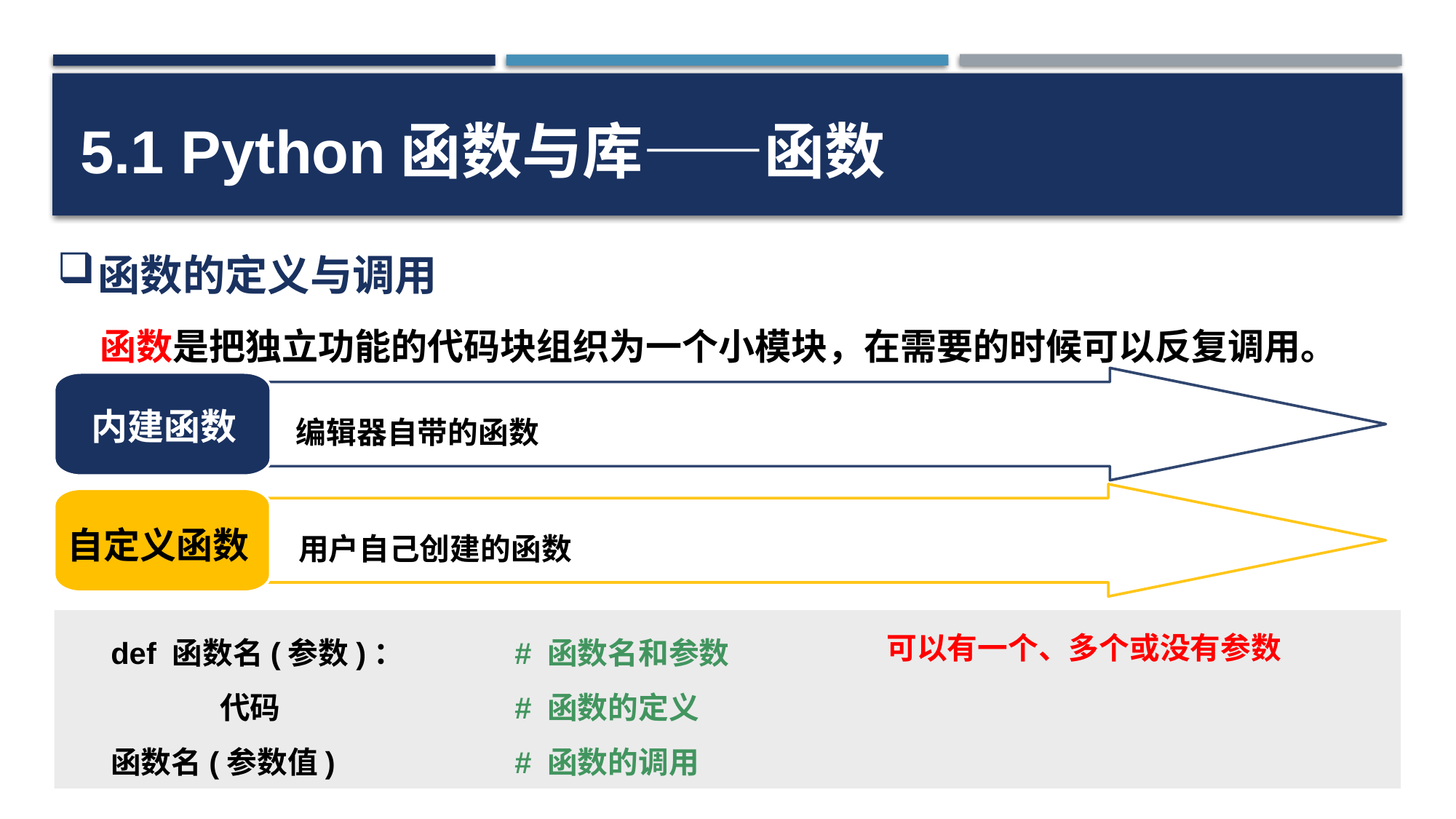

5.1 Python函数与库——函数
函数的定义与调用
函数是把独立功能的代码块组织为一个小模块，在需要的时候可以反复调用。

编辑器自带的函数
内建函数

用户自己创建的函数
自定义函数
def 函数名(参数)：
	代码
函数名(参数值)

# 函数名和参数
# 函数的定义
# 函数的调用
可以有一个、多个或没有参数
46